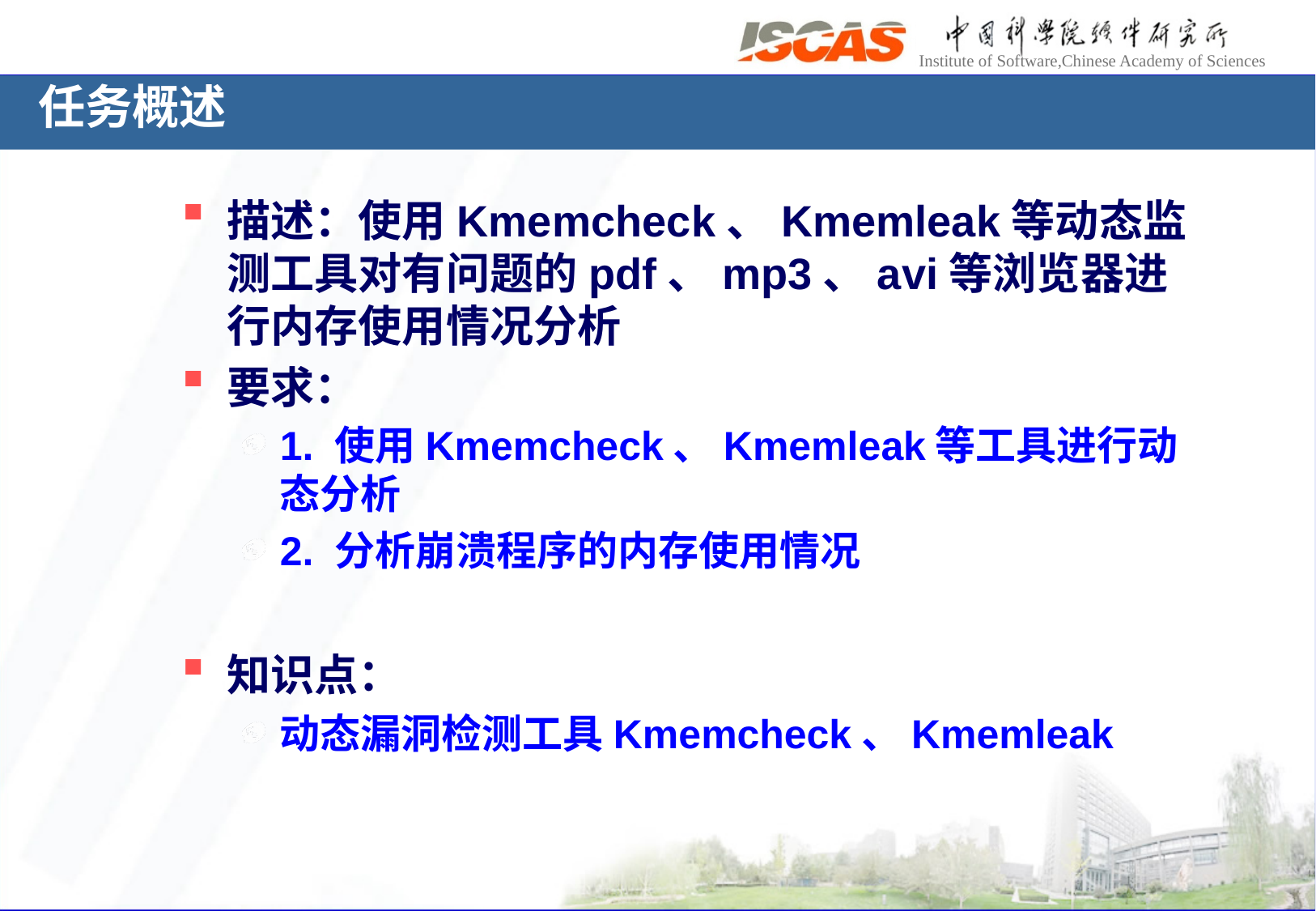

# 任务概述
描述：使用Kmemcheck、Kmemleak等动态监测工具对有问题的pdf、mp3、avi等浏览器进行内存使用情况分析
要求：
1. 使用Kmemcheck、Kmemleak等工具进行动态分析
2. 分析崩溃程序的内存使用情况

知识点：
动态漏洞检测工具Kmemcheck、Kmemleak